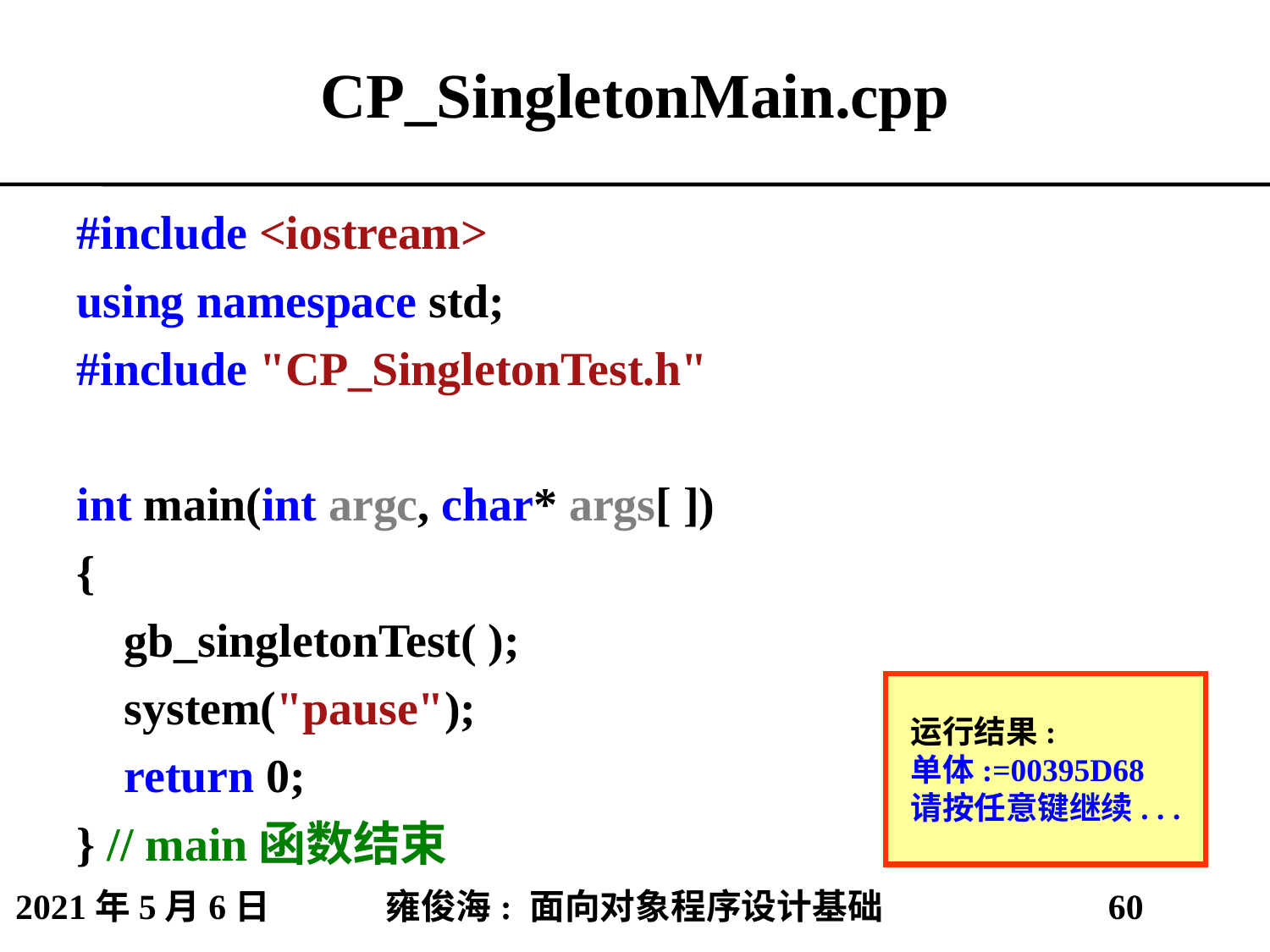

# CP_SingletonMain.cpp

#include <iostream>
using namespace std;
#include "CP_SingletonTest.h"

int main(int argc, char* args[ ])
{
    gb_singletonTest( );
    system("pause");
    return 0;
} // main函数结束
运行结果:
单体:=00395D68
请按任意键继续. . .
2021年5月6日
雍俊海: 面向对象程序设计基础
60